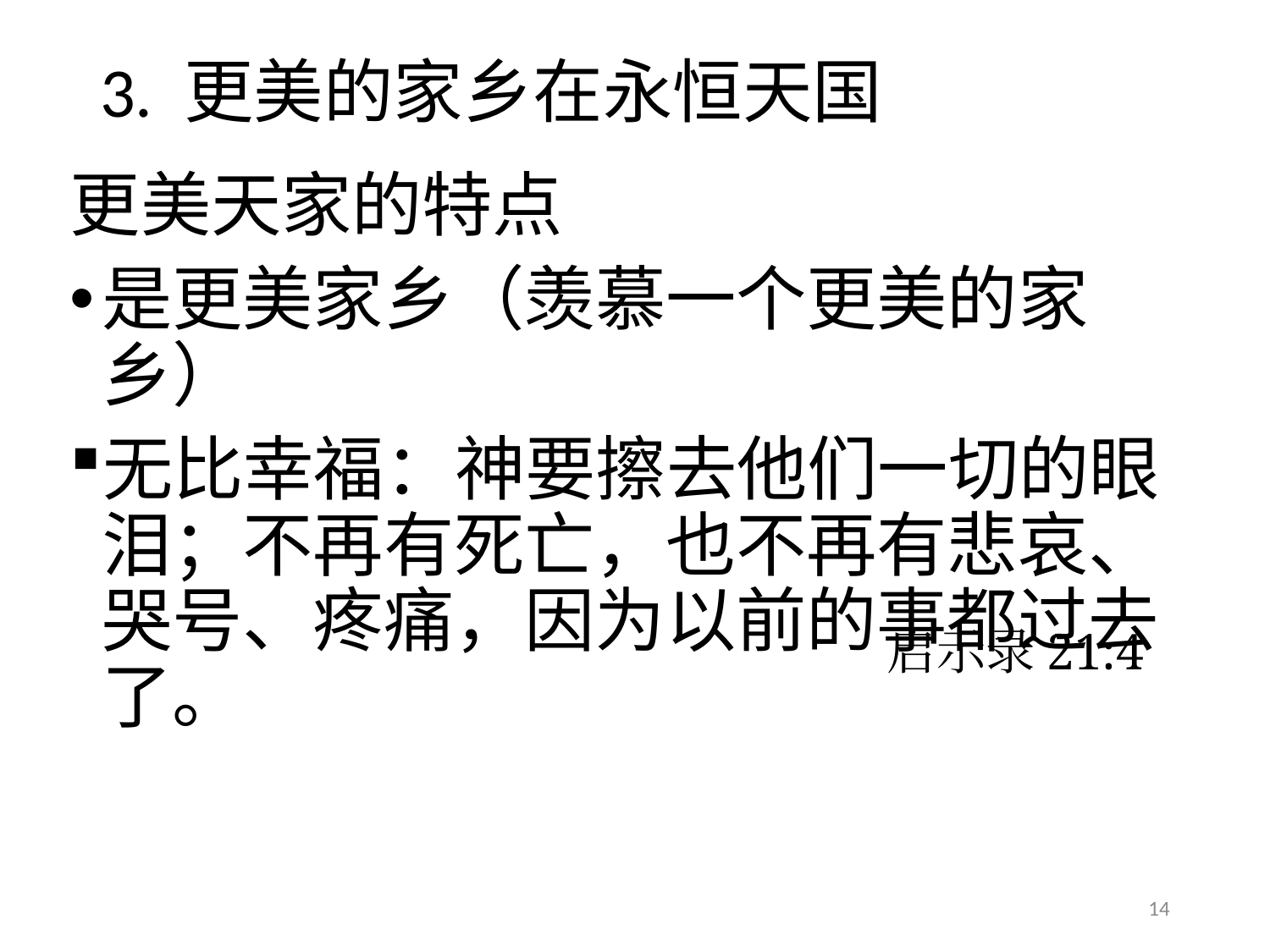

# 3. 更美的家乡在永恒天国
更美天家的特点
是更美家乡（羡慕一个更美的家乡）
无比幸福：神要擦去他们一切的眼泪；不再有死亡，也不再有悲哀、哭号、疼痛，因为以前的事都过去了。
启示录21:4
14